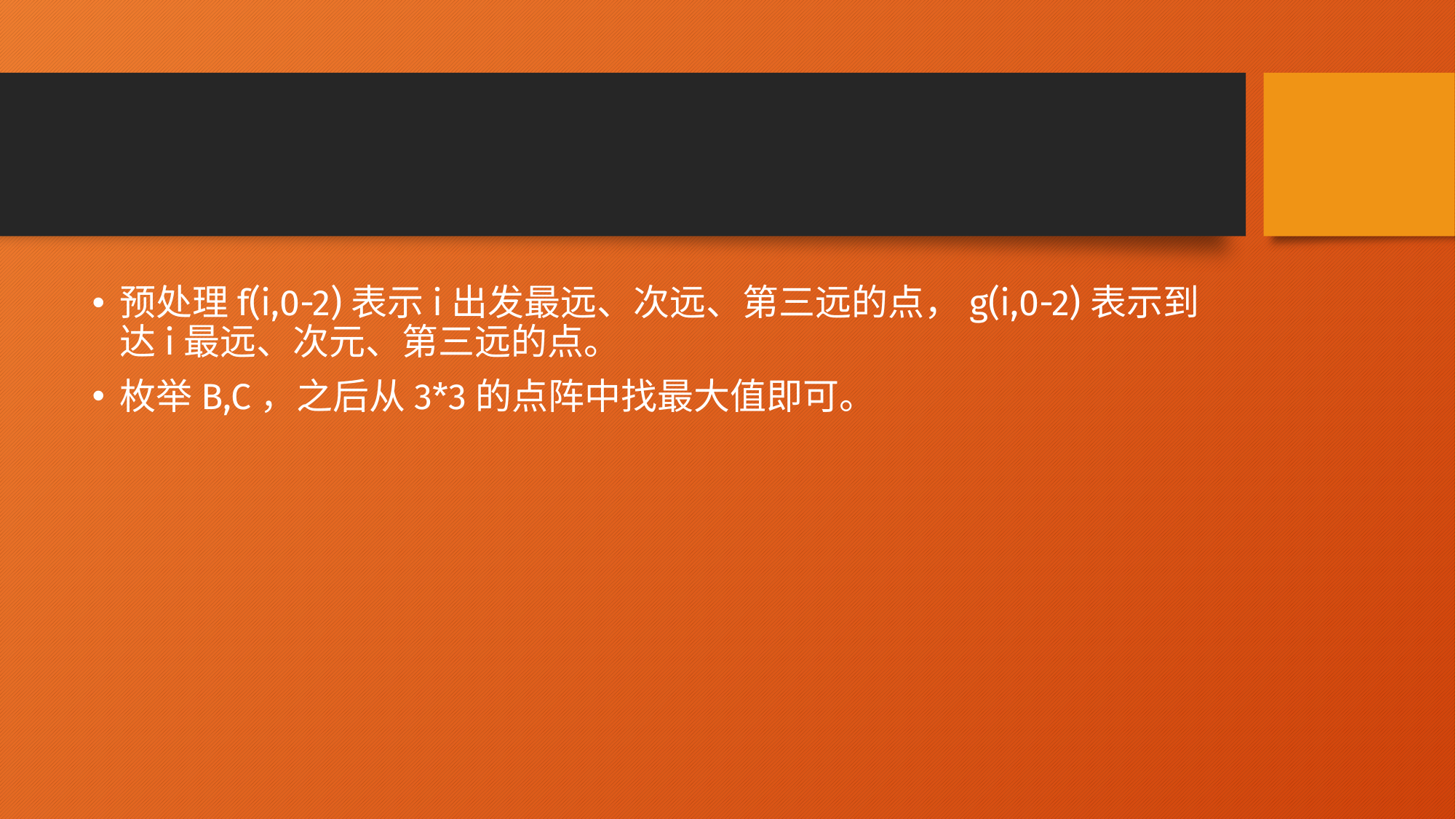

#
预处理f(i,0-2)表示i出发最远、次远、第三远的点，g(i,0-2)表示到达i最远、次元、第三远的点。
枚举B,C，之后从3*3的点阵中找最大值即可。